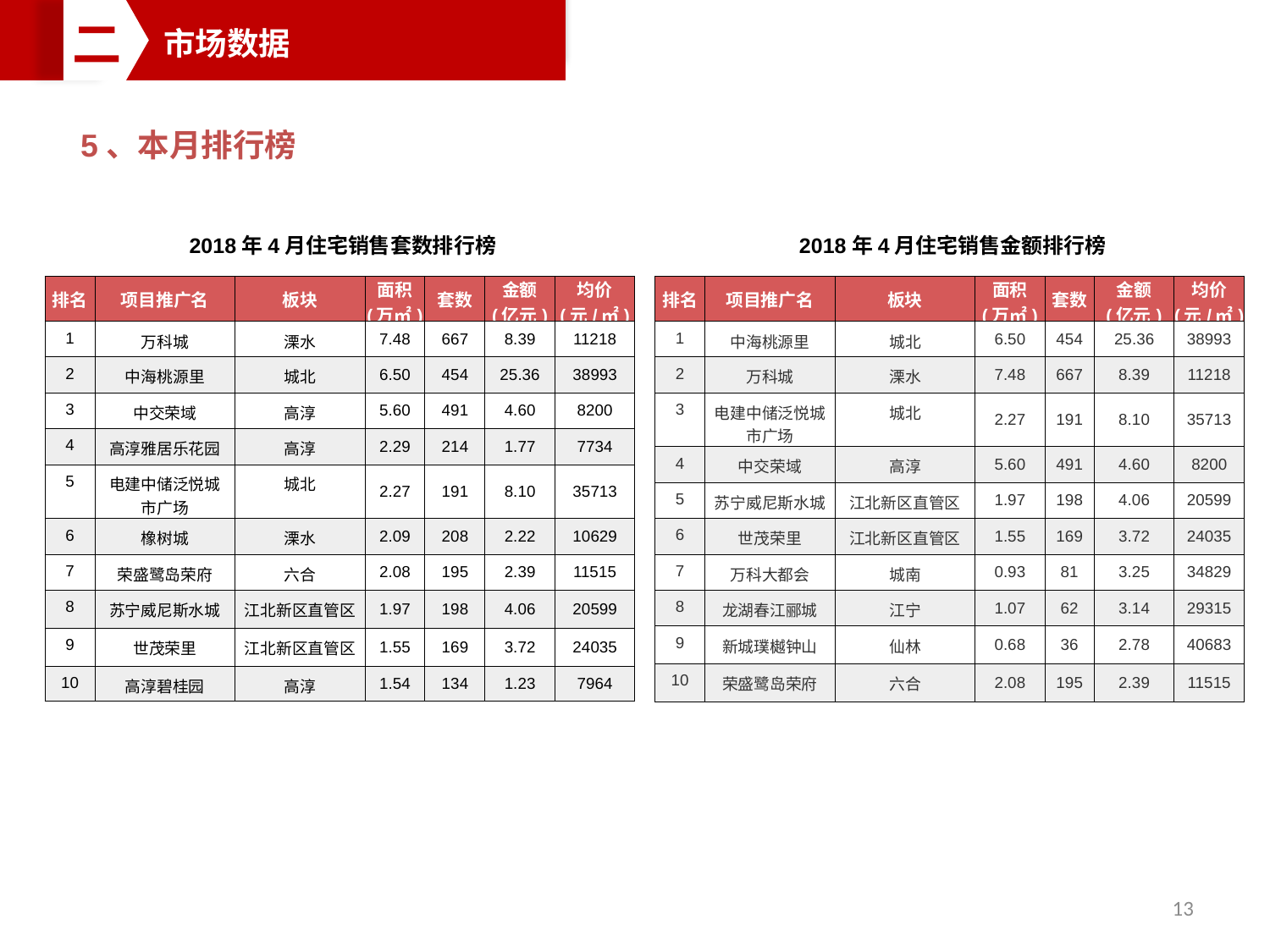

市场数据
二
5、本月排行榜
2018年4月住宅销售套数排行榜
2018年4月住宅销售金额排行榜
| 排名 | 项目推广名 | 板块 | 面积 (万㎡) | 套数 | 金额 (亿元) | 均价 (元/㎡) |
| --- | --- | --- | --- | --- | --- | --- |
| 1 | 万科城 | 溧水 | 7.48 | 667 | 8.39 | 11218 |
| 2 | 中海桃源里 | 城北 | 6.50 | 454 | 25.36 | 38993 |
| 3 | 中交荣域 | 高淳 | 5.60 | 491 | 4.60 | 8200 |
| 4 | 高淳雅居乐花园 | 高淳 | 2.29 | 214 | 1.77 | 7734 |
| 5 | 电建中储泛悦城市广场 | 城北 | 2.27 | 191 | 8.10 | 35713 |
| 6 | 橡树城 | 溧水 | 2.09 | 208 | 2.22 | 10629 |
| 7 | 荣盛鹭岛荣府 | 六合 | 2.08 | 195 | 2.39 | 11515 |
| 8 | 苏宁威尼斯水城 | 江北新区直管区 | 1.97 | 198 | 4.06 | 20599 |
| 9 | 世茂荣里 | 江北新区直管区 | 1.55 | 169 | 3.72 | 24035 |
| 10 | 高淳碧桂园 | 高淳 | 1.54 | 134 | 1.23 | 7964 |
| 排名 | 项目推广名 | 板块 | 面积 (万㎡) | 套数 | 金额 (亿元) | 均价 (元/㎡) |
| --- | --- | --- | --- | --- | --- | --- |
| 1 | 中海桃源里 | 城北 | 6.50 | 454 | 25.36 | 38993 |
| 2 | 万科城 | 溧水 | 7.48 | 667 | 8.39 | 11218 |
| 3 | 电建中储泛悦城市广场 | 城北 | 2.27 | 191 | 8.10 | 35713 |
| 4 | 中交荣域 | 高淳 | 5.60 | 491 | 4.60 | 8200 |
| 5 | 苏宁威尼斯水城 | 江北新区直管区 | 1.97 | 198 | 4.06 | 20599 |
| 6 | 世茂荣里 | 江北新区直管区 | 1.55 | 169 | 3.72 | 24035 |
| 7 | 万科大都会 | 城南 | 0.93 | 81 | 3.25 | 34829 |
| 8 | 龙湖春江郦城 | 江宁 | 1.07 | 62 | 3.14 | 29315 |
| 9 | 新城璞樾钟山 | 仙林 | 0.68 | 36 | 2.78 | 40683 |
| 10 | 荣盛鹭岛荣府 | 六合 | 2.08 | 195 | 2.39 | 11515 |
13